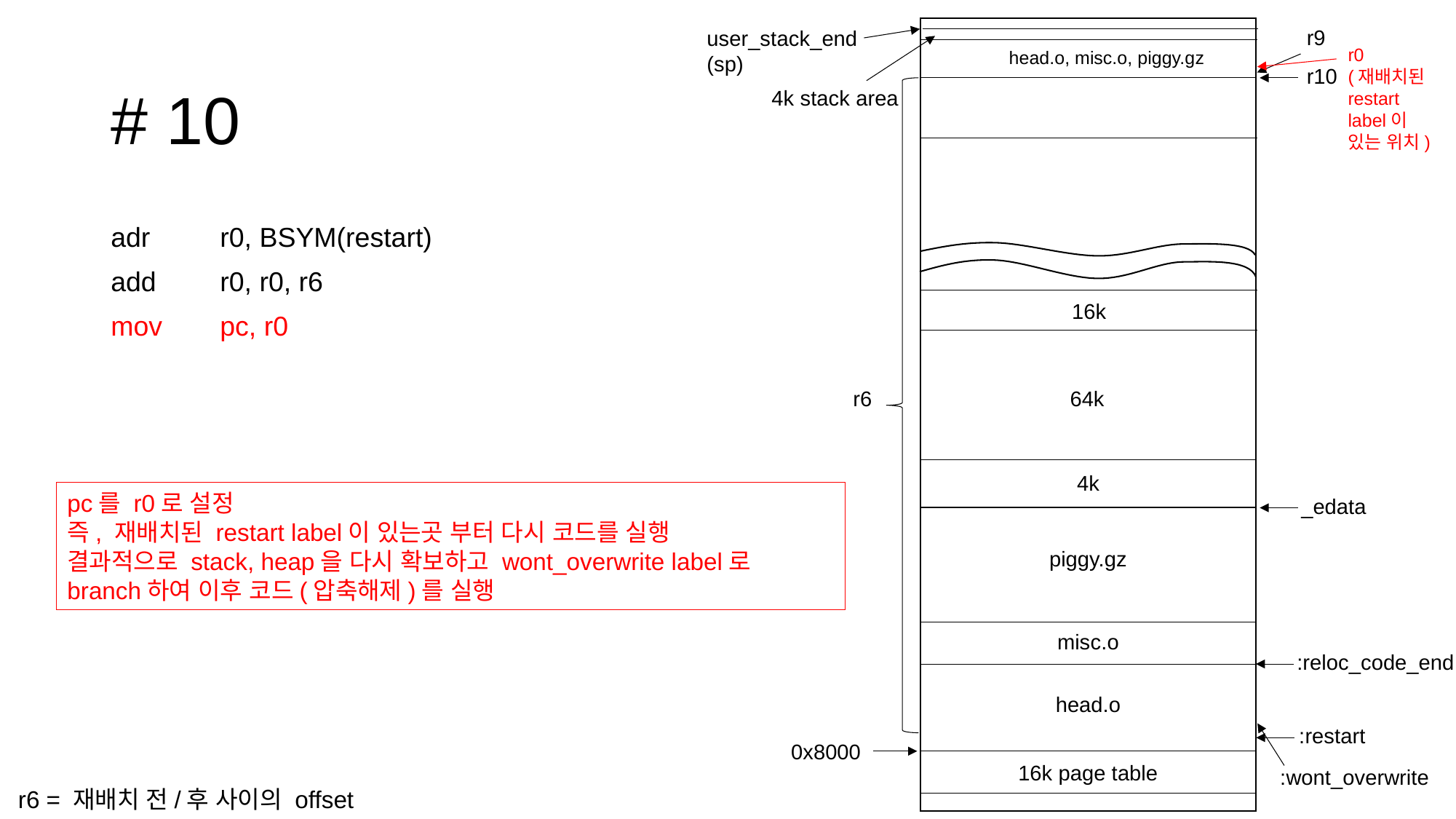

r9
user_stack_end
(sp)
r0
(재배치된
restart
label이
있는 위치)
head.o, misc.o, piggy.gz
# # 10
r10

4k stack area
adr	r0, BSYM(restart)
add	r0, r0, r6
mov	pc, r0

16k
r6
64k

4k
pc를 r0로 설정
즉, 재배치된 restart label이 있는곳 부터 다시 코드를 실행
결과적으로 stack, heap을 다시 확보하고 wont_overwrite label로
branch하여 이후 코드(압축해제)를 실행
_edata
piggy.gz
misc.o
:reloc_code_end
head.o
:restart
0x8000
16k page table
:wont_overwrite
r6 = 재배치 전/후 사이의 offset